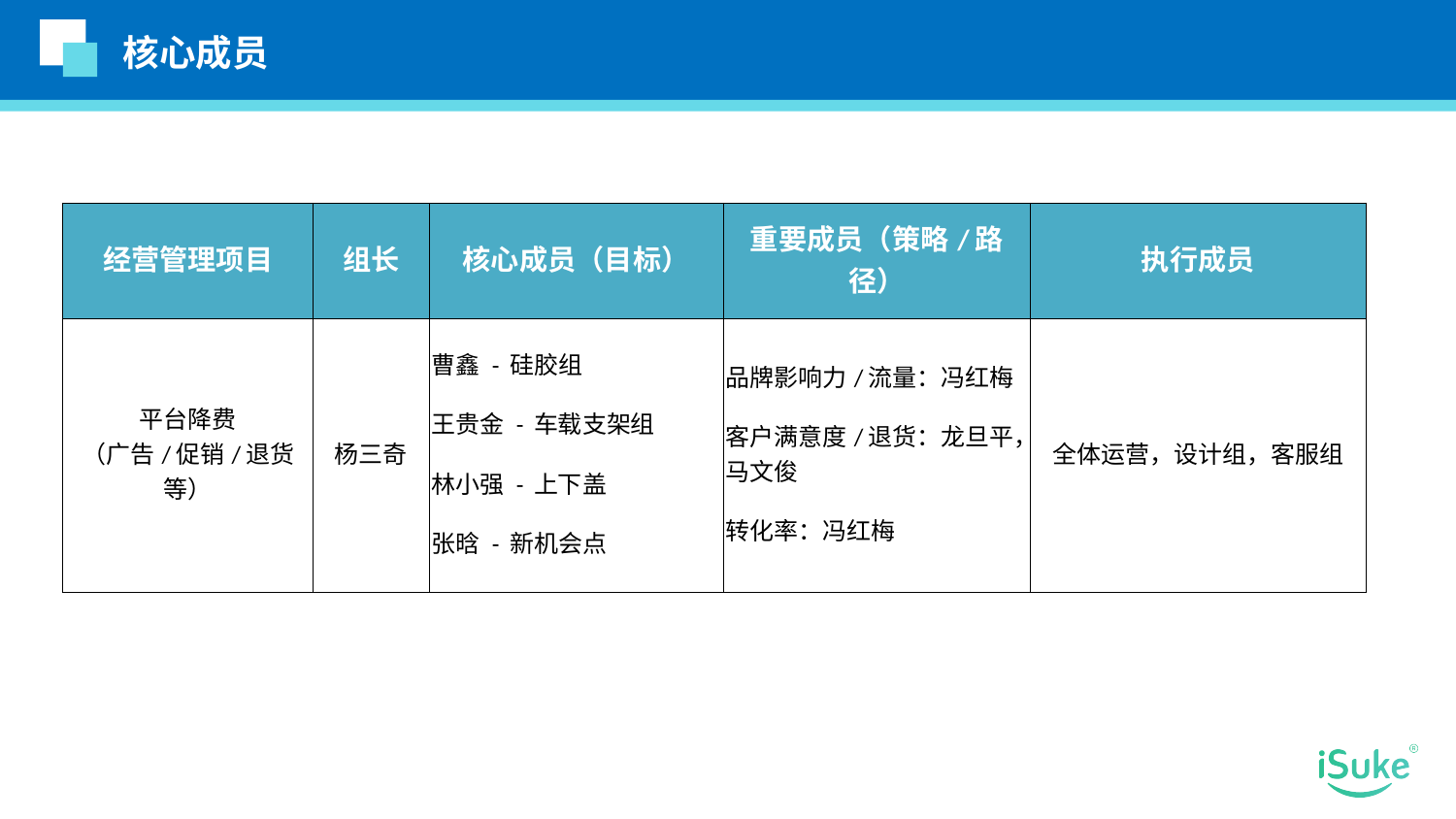

核心成员

| 经营管理项目 | 组长 | 核心成员（目标） | 重要成员（策略/路径） | 执行成员 |
| --- | --- | --- | --- | --- |
| 平台降费 （广告/促销/退货等） | 杨三奇 | 曹鑫 - 硅胶组 王贵金 - 车载支架组 林小强 - 上下盖 张晗 - 新机会点 | 品牌影响力/流量：冯红梅 客户满意度/退货：龙旦平，马文俊 转化率：冯红梅 | 全体运营，设计组，客服组 |